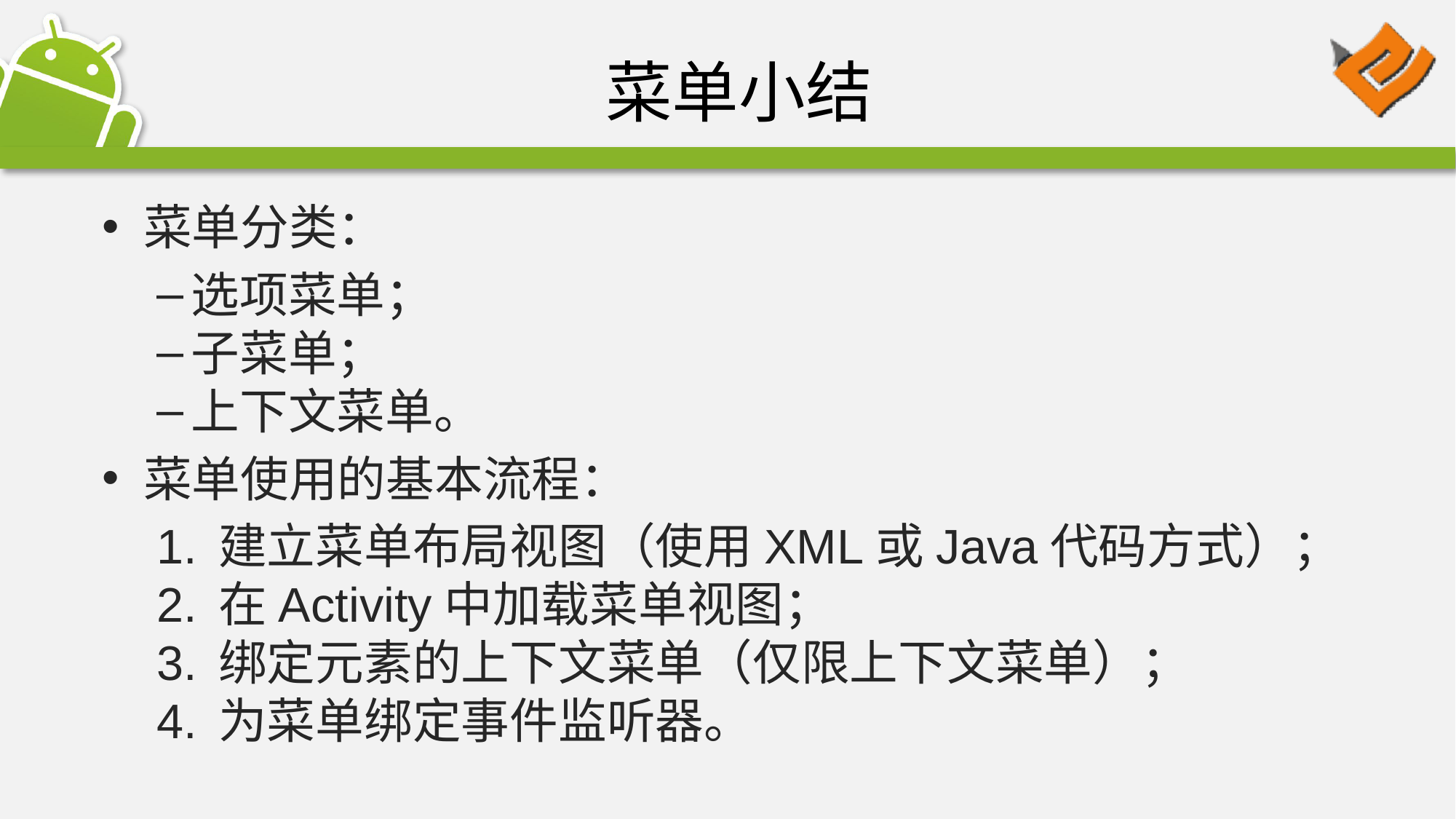

# 菜单小结
菜单分类：
选项菜单；
子菜单；
上下文菜单。
菜单使用的基本流程：
建立菜单布局视图（使用XML或Java代码方式）；
在Activity中加载菜单视图；
绑定元素的上下文菜单（仅限上下文菜单）；
为菜单绑定事件监听器。